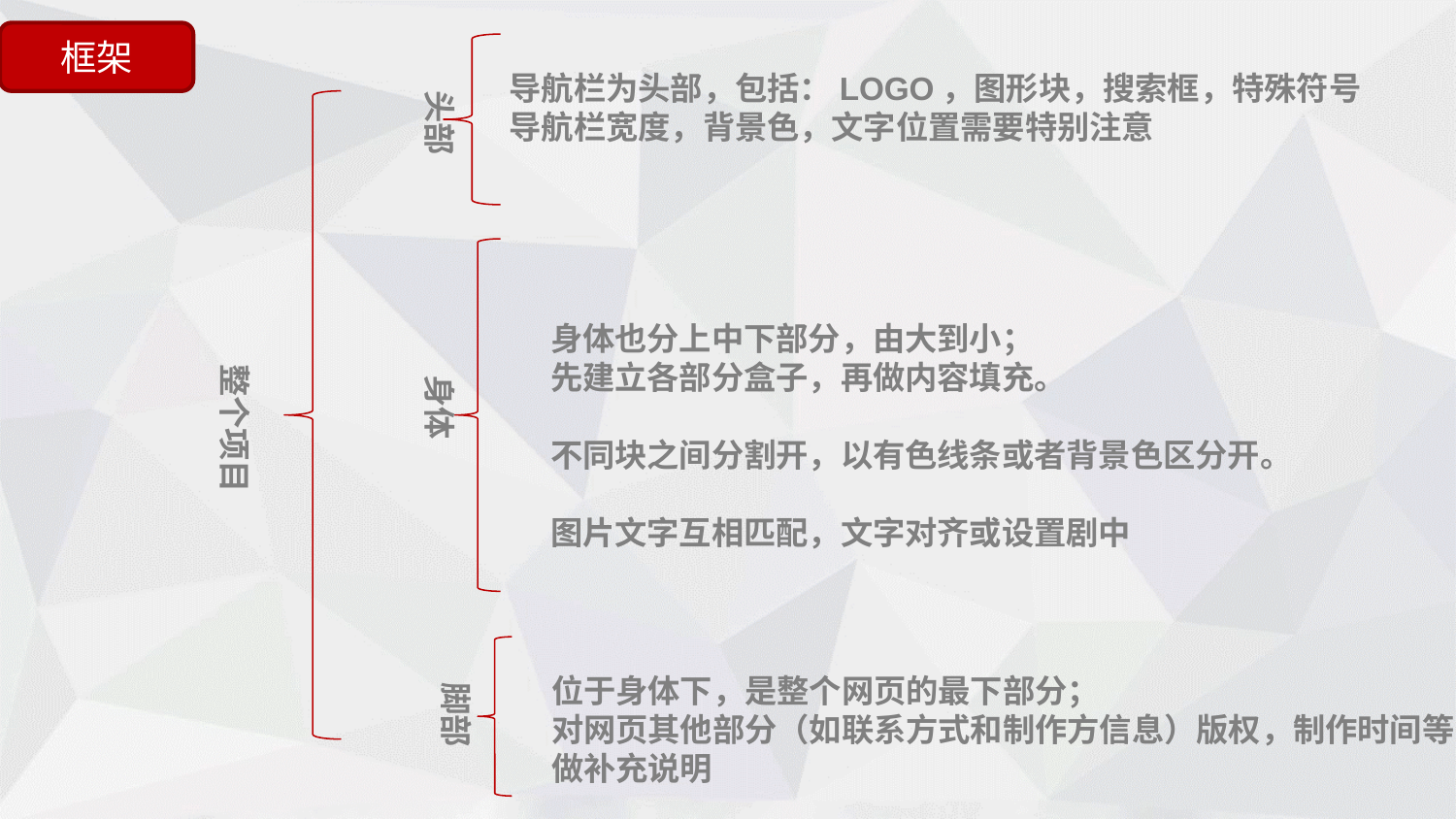

框架

导航栏为头部，包括：LOGO，图形块，搜索框，特殊符号
导航栏宽度，背景色，文字位置需要特别注意

头部

身体也分上中下部分，由大到小；
先建立各部分盒子，再做内容填充。

不同块之间分割开，以有色线条或者背景色区分开。

图片文字互相匹配，文字对齐或设置剧中
整个项目
身体

位于身体下，是整个网页的最下部分；
对网页其他部分（如联系方式和制作方信息）版权，制作时间等
做补充说明
脚部